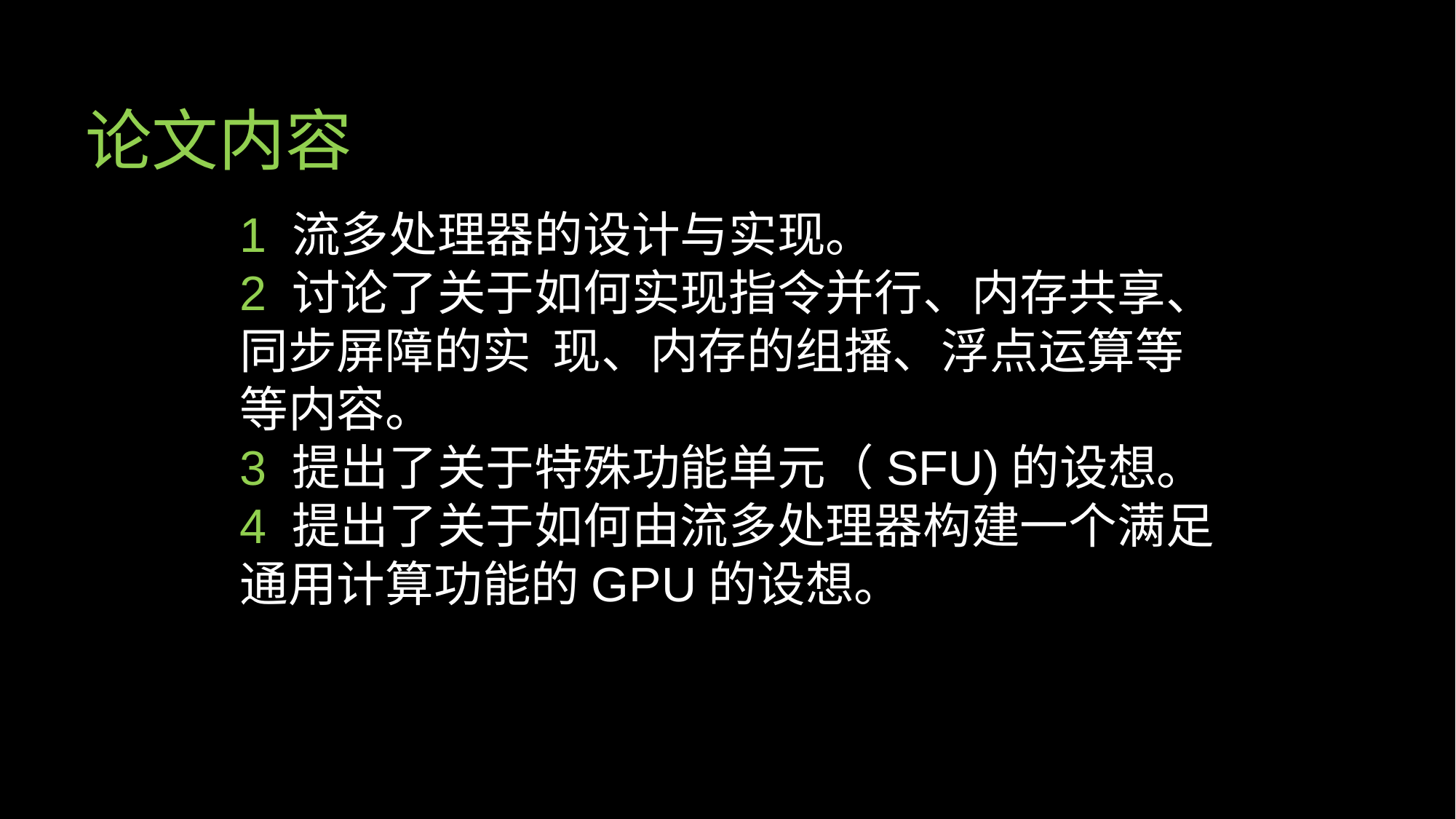

# 论文内容
1 流多处理器的设计与实现。
2 讨论了关于如何实现指令并行、内存共享、同步屏障的实  现、内存的组播、浮点运算等等内容。
3 提出了关于特殊功能单元（SFU)的设想。
4 提出了关于如何由流多处理器构建一个满足通用计算功能的GPU的设想。